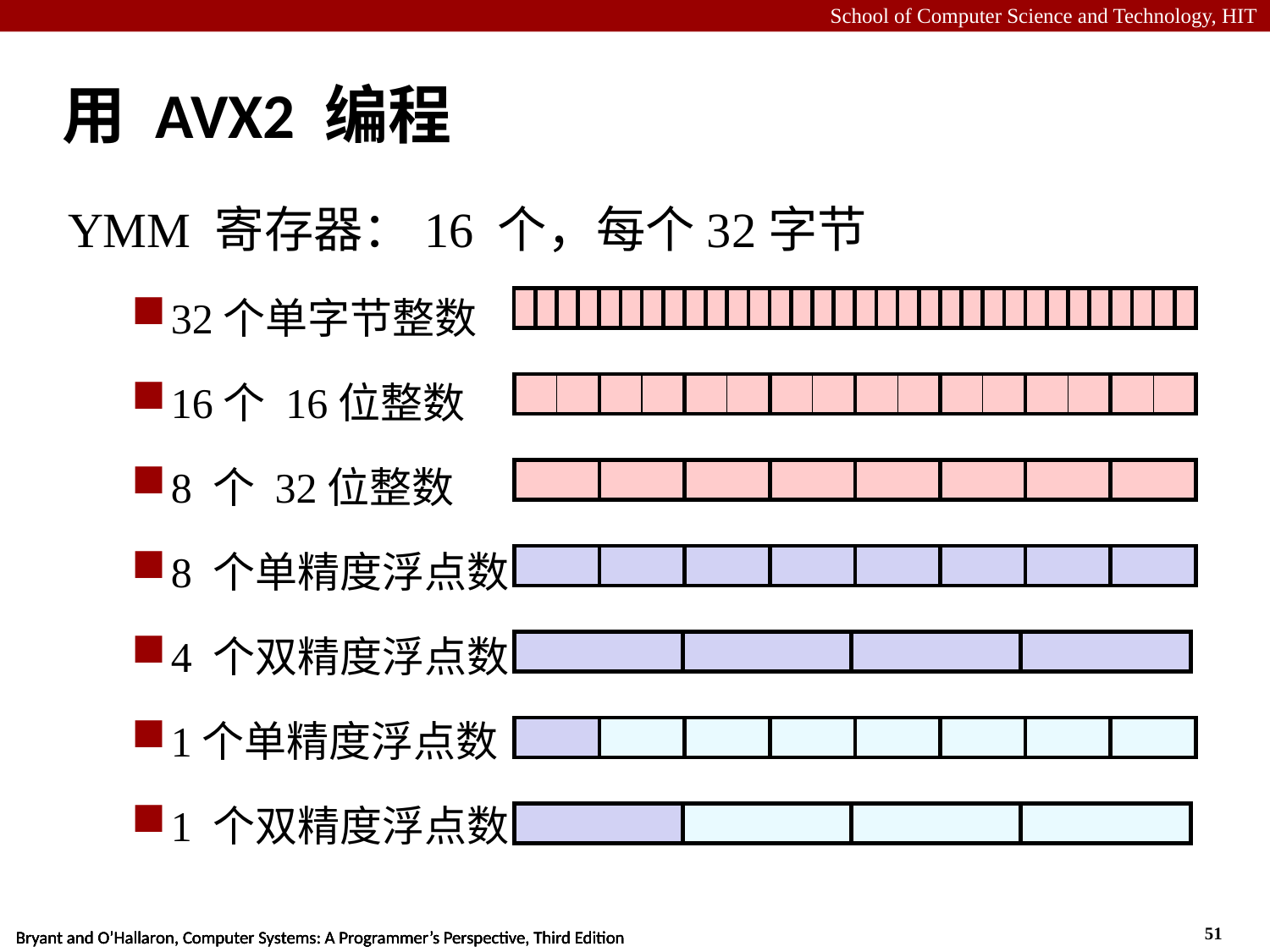

# 用 AVX2 编程
YMM 寄存器：16 个，每个32字节
32个单字节整数
16个 16位整数
8 个 32位整数
8 个单精度浮点数
4 个双精度浮点数
1个单精度浮点数
1 个双精度浮点数